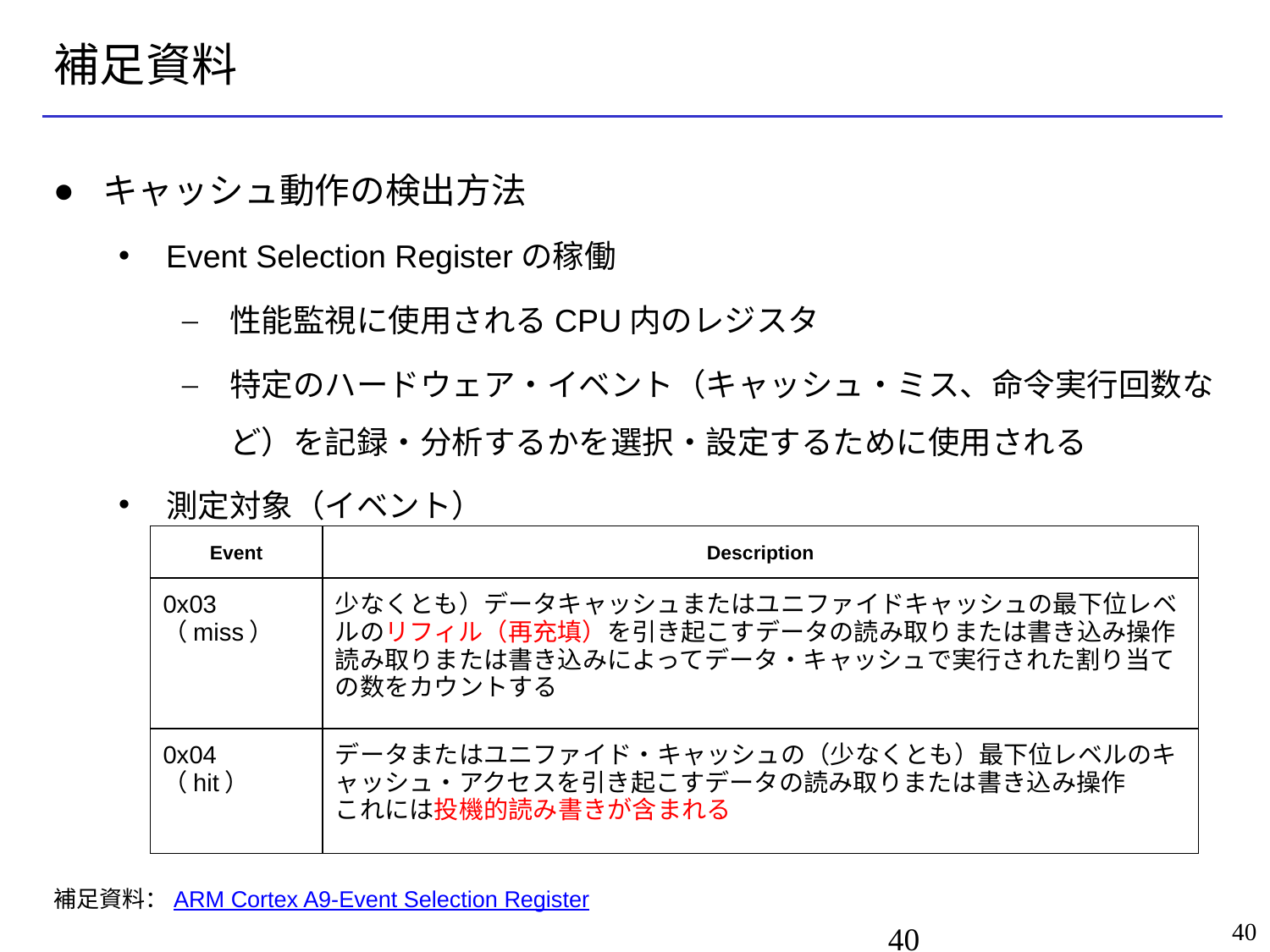

# 補足資料
キャッシュ動作の検出方法
Event Selection Registerの稼働
性能監視に使用されるCPU内のレジスタ
特定のハードウェア・イベント（キャッシュ・ミス、命令実行回数など）を記録・分析するかを選択・設定するために使用される
測定対象（イベント）

| Event | Description |
| --- | --- |
| 0x03 （miss） | 少なくとも）データキャッシュまたはユニファイドキャッシュの最下位レベルのリフィル（再充填）を引き起こすデータの読み取りまたは書き込み操作 読み取りまたは書き込みによってデータ・キャッシュで実行された割り当ての数をカウントする |
| 0x04 （hit） | データまたはユニファイド・キャッシュの（少なくとも）最下位レベルのキャッシュ・アクセスを引き起こすデータの読み取りまたは書き込み操作 これには投機的読み書きが含まれる |
補足資料：ARM Cortex A9-Event Selection Register
40
40